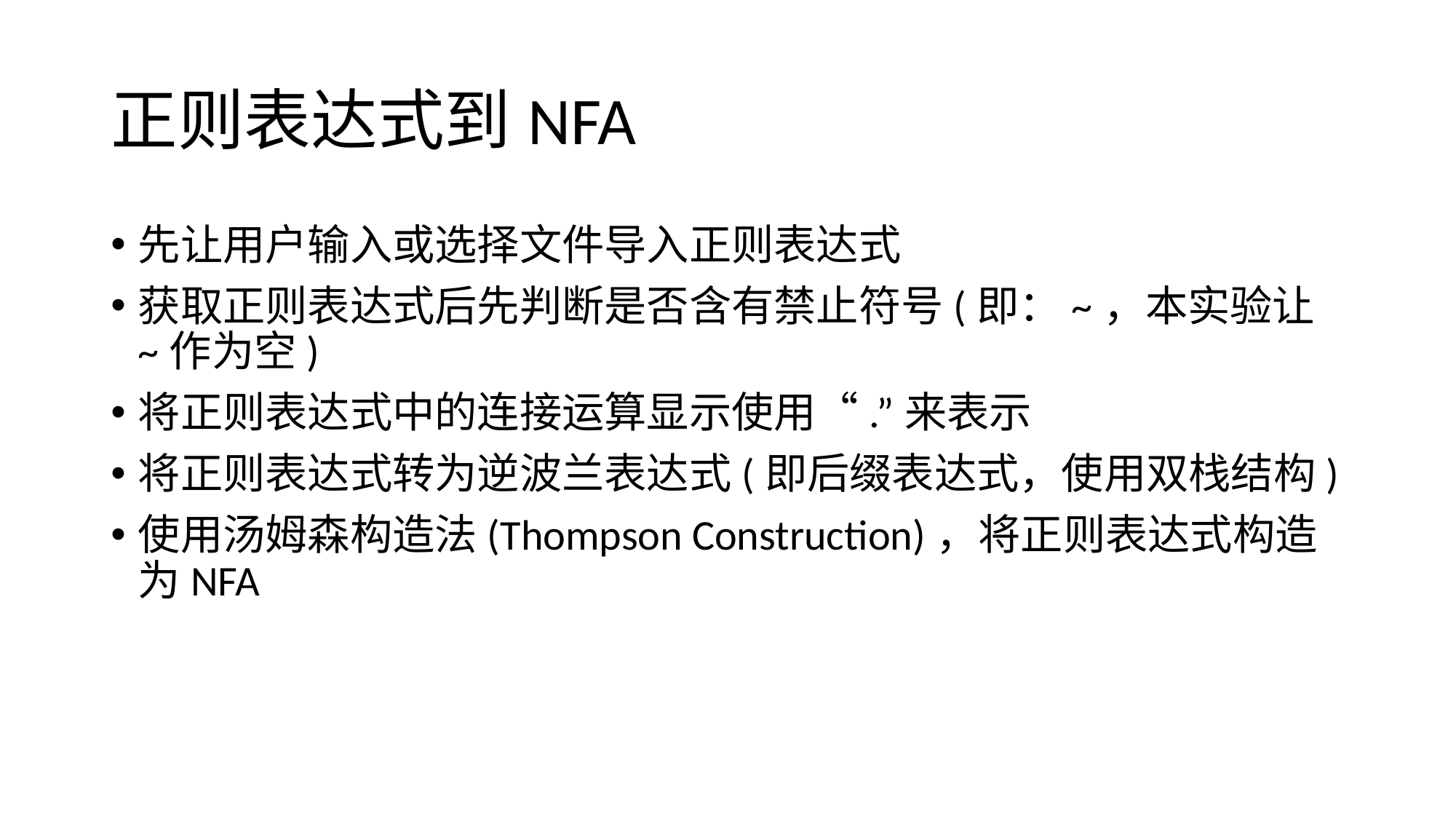

# 正则表达式到NFA
先让用户输入或选择文件导入正则表达式
获取正则表达式后先判断是否含有禁止符号(即：~，本实验让~作为空)
将正则表达式中的连接运算显示使用“.”来表示
将正则表达式转为逆波兰表达式(即后缀表达式，使用双栈结构)
使用汤姆森构造法(Thompson Construction)，将正则表达式构造为NFA